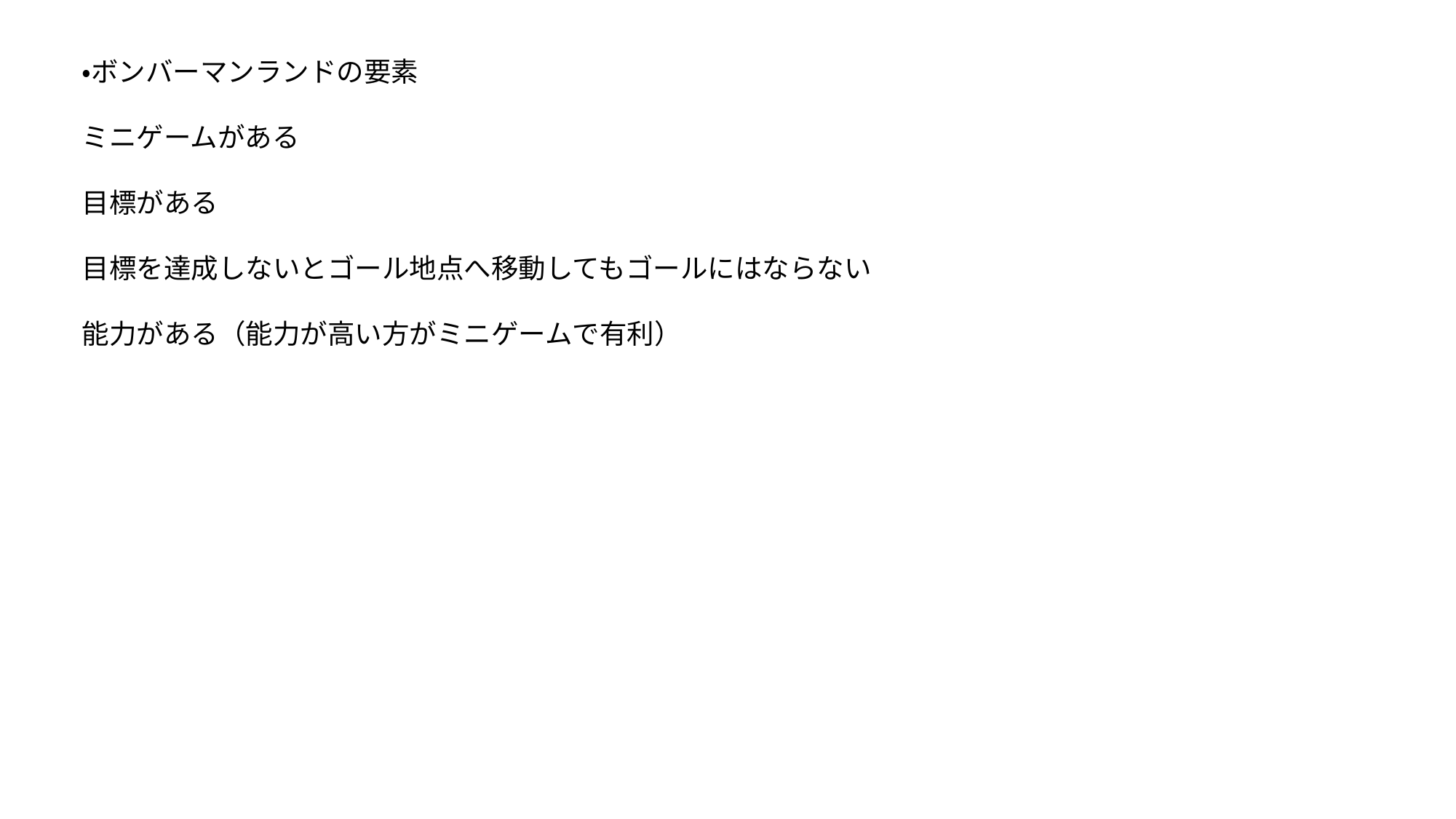

・ボンバーマンランドの要素

ミニゲームがある

目標がある

目標を達成しないとゴール地点へ移動してもゴールにはならない

能力がある（能力が高い方がミニゲームで有利）